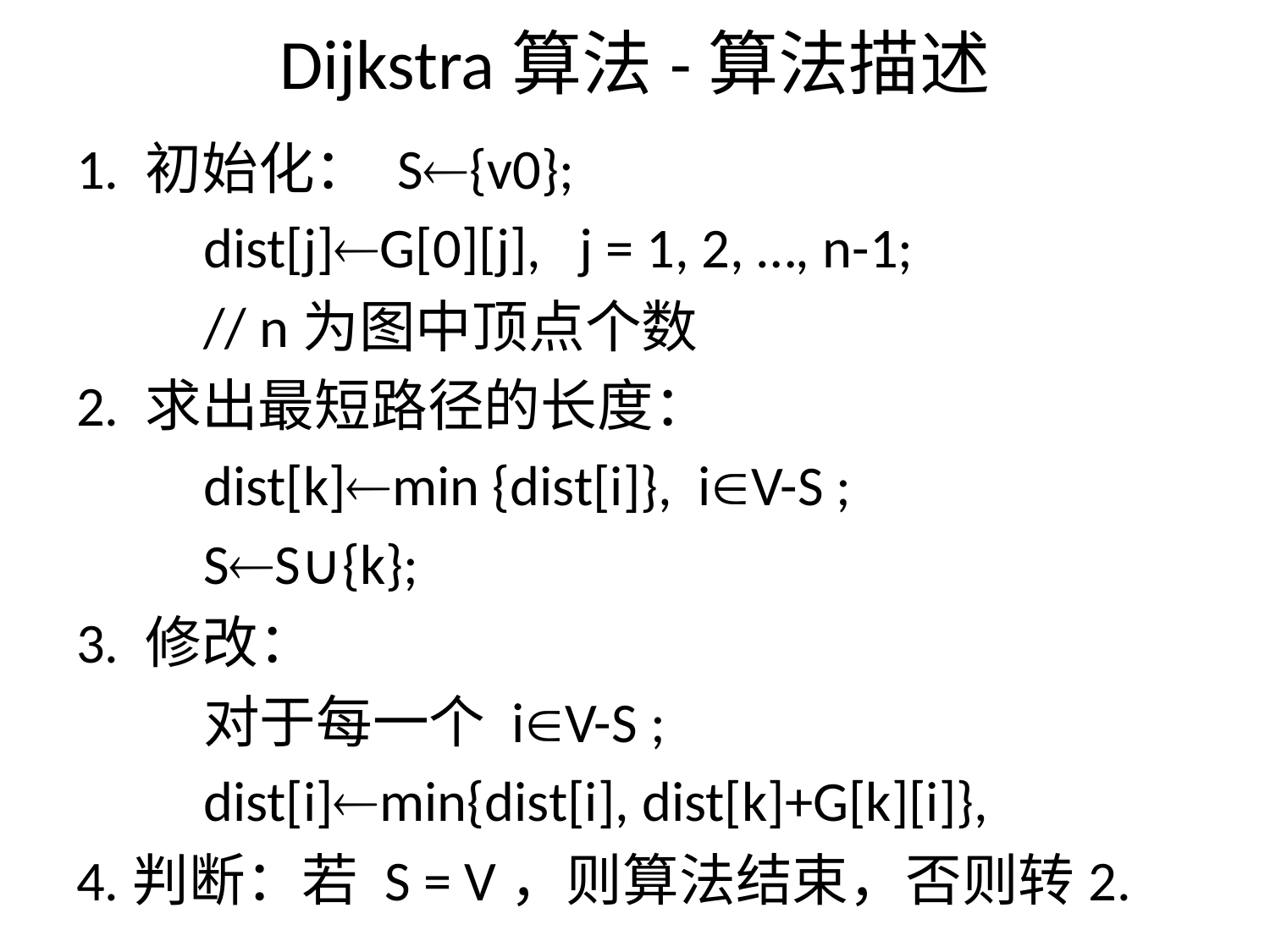

# Dijkstra算法-算法描述
1. 初始化： S←{v0};
	dist[j]←G[0][j],   j = 1, 2, …, n-1;
	// n为图中顶点个数
2. 求出最短路径的长度：
	dist[k]←min {dist[i]},  i∈V-S ;
	S←S∪{k};
3. 修改：
	对于每一个 i∈V-S ;
	dist[i]←min{dist[i], dist[k]+G[k][i]},
4.判断：若 S = V，则算法结束，否则转2.